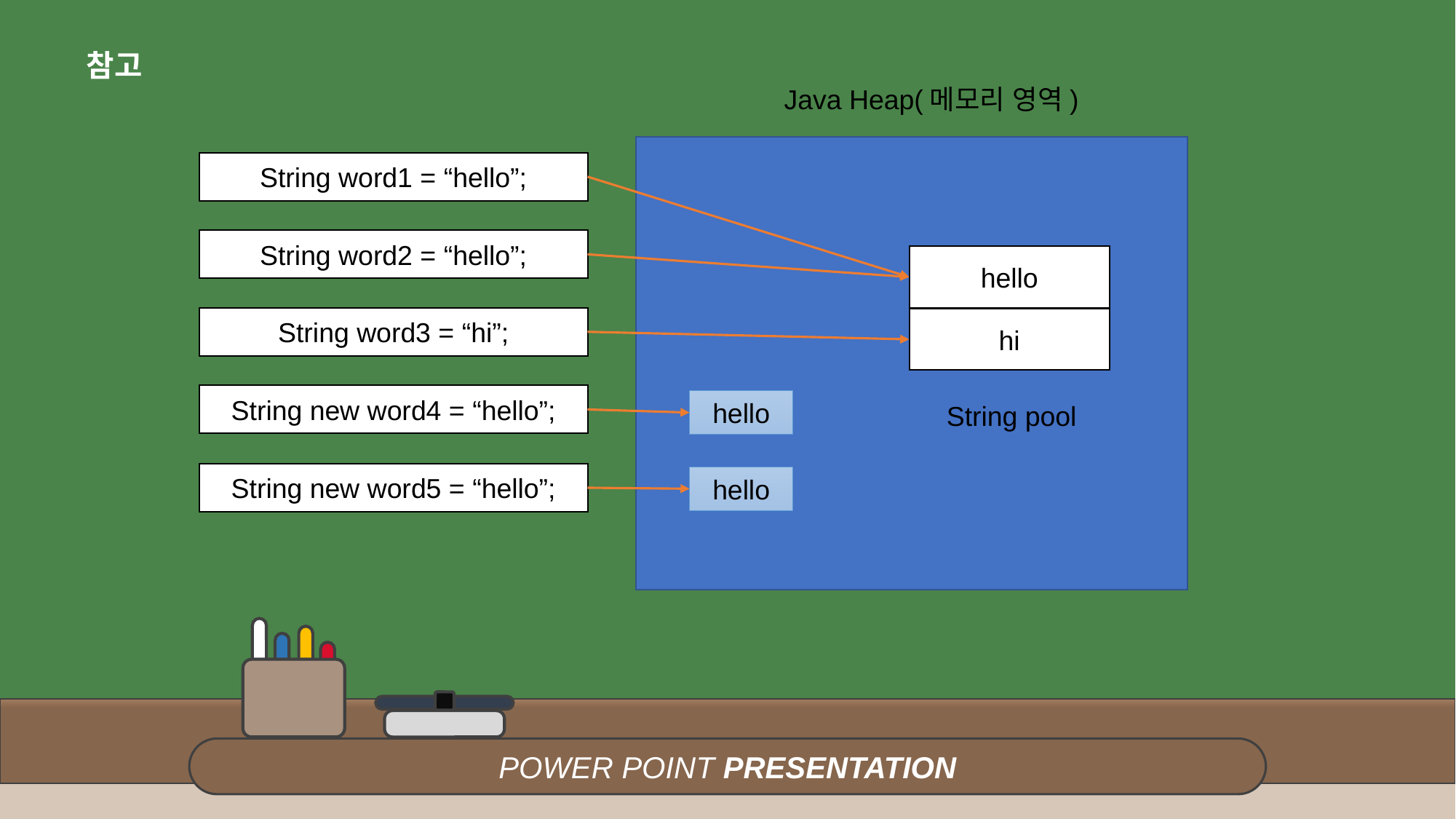

참고
Java Heap(메모리 영역)

String word1 = “hello”;
String word2 = “hello”;
hello
String word3 = “hi”;
hi
String new word4 = “hello”;
hello
String pool
String new word5 = “hello”;
hello

POWER POINT PRESENTATION